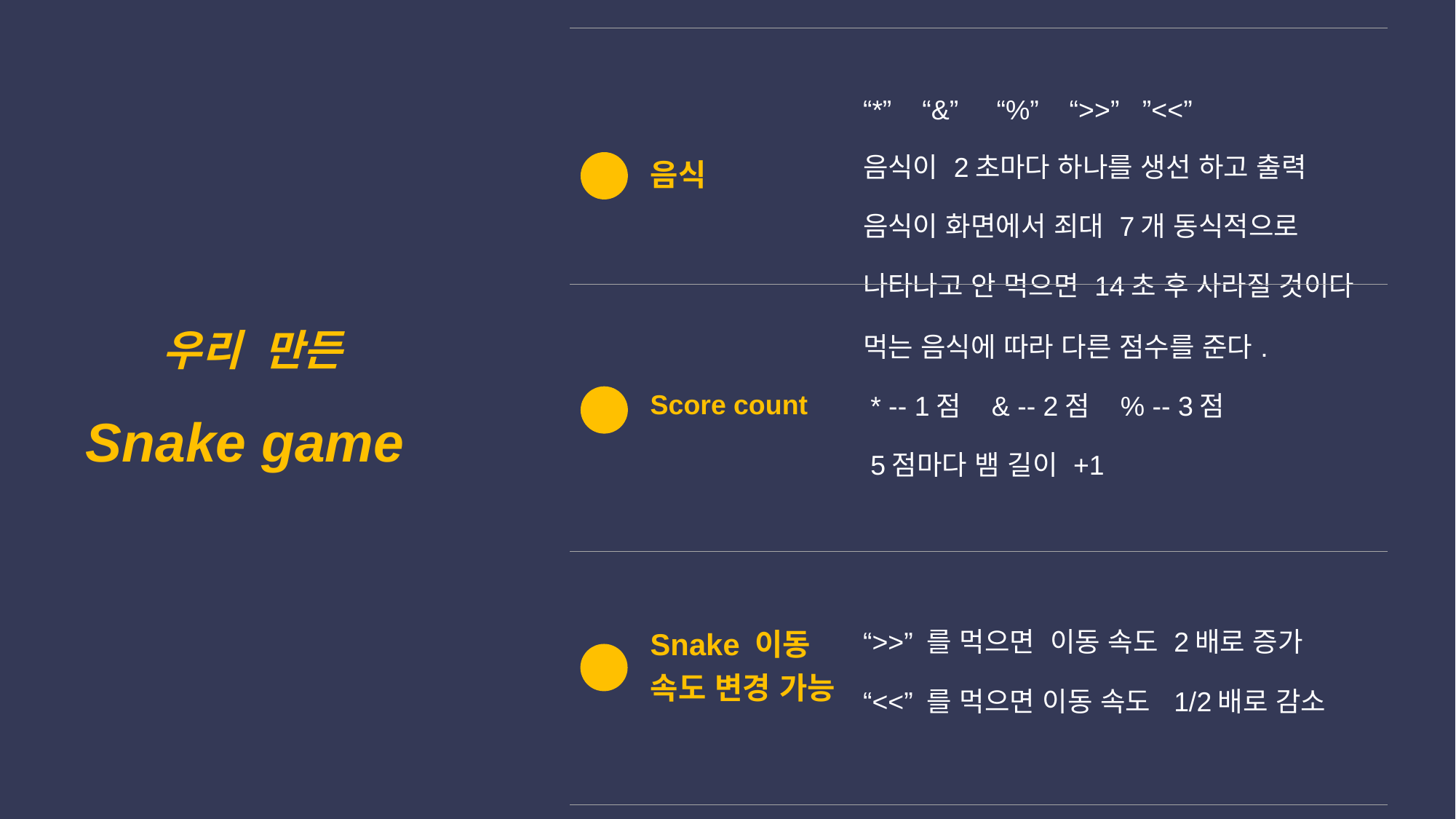

| 음식 | “\*” “&” “%” “>>” ”<<” 음식이 2초마다 하나를 생선 하고 출력 음식이 화면에서 죄대 7개 동식적으로 나타나고 안 먹으면 14초 후 사라질 것이다 |
| --- | --- |
| Score count | 먹는 음식에 따라 다른 점수를 준다. \* -- 1점 & -- 2점 % -- 3점 5점마다 뱀 길이 +1 |
| Snake 이동 속도 변경 가능 | “>>” 를 먹으면 이동 속도 2배로 증가 “<<” 를 먹으면 이동 속도 1/2배로 감소 |

	     우리  만든
      Snake game